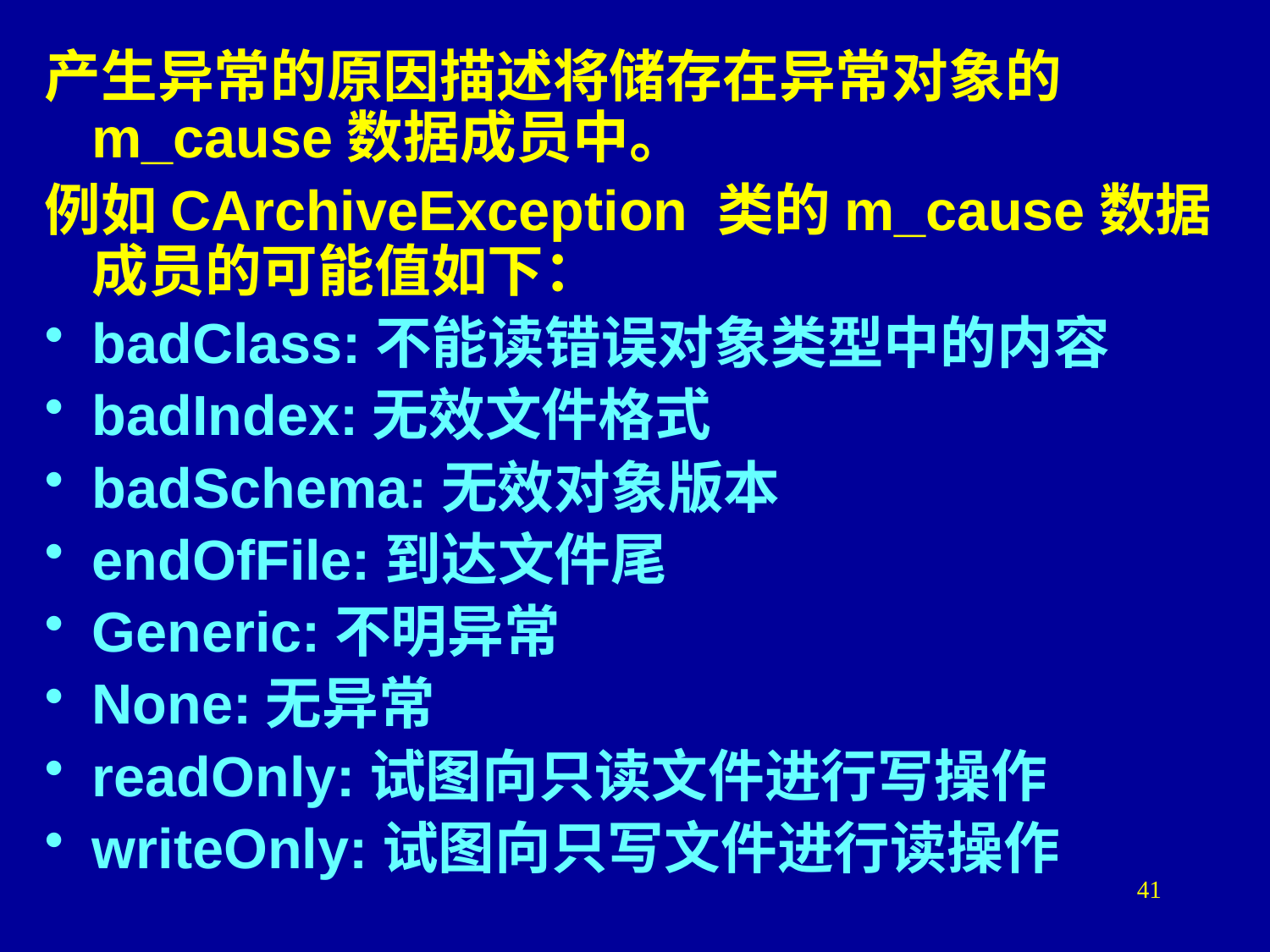

产生异常的原因描述将储存在异常对象的m_cause数据成员中。
例如CArchiveException 类的m_cause数据成员的可能值如下：
badClass:不能读错误对象类型中的内容
badIndex:无效文件格式
badSchema:无效对象版本
endOfFile:到达文件尾
Generic:不明异常
None:无异常
readOnly:试图向只读文件进行写操作
writeOnly:试图向只写文件进行读操作
41